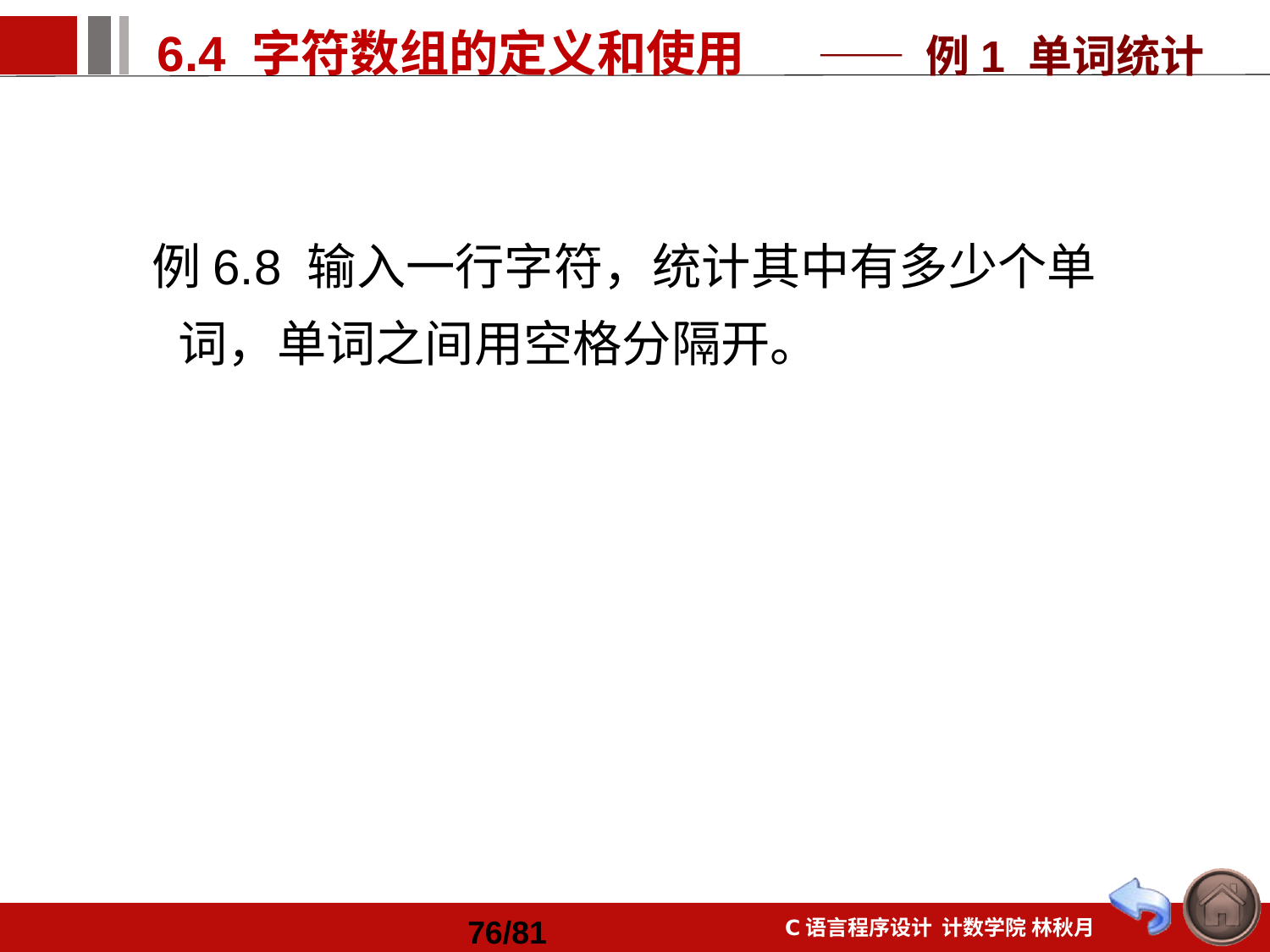

—— 例1 单词统计
   例6.8 输入一行字符，统计其中有多少个单词，单词之间用空格分隔开。